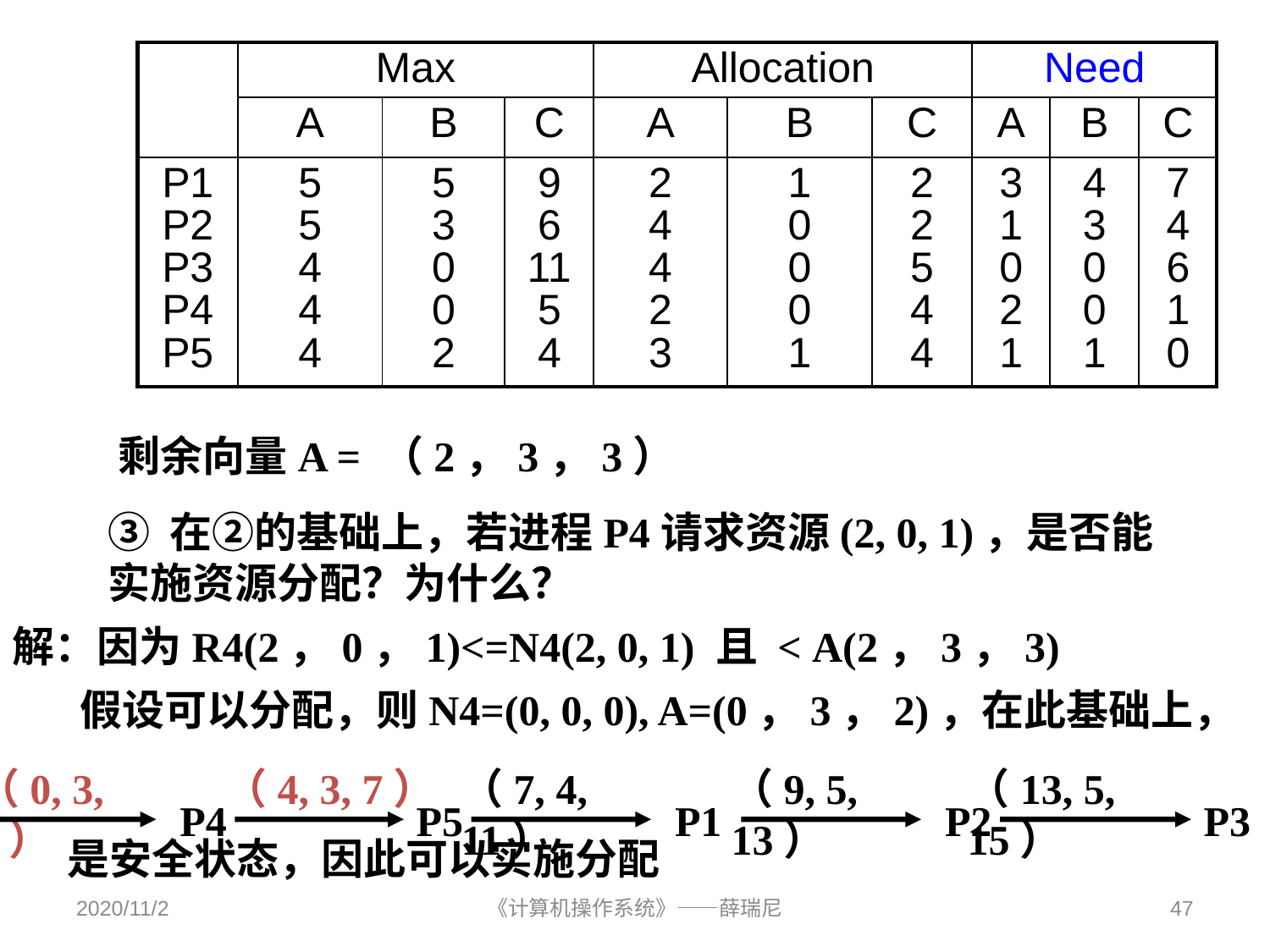

|  | Max |  |  | Allocation |  |  | Need |  |  |
| --- | --- | --- | --- | --- | --- | --- | --- | --- | --- |
|  | A | B | C | A | B | C | A | B | C |
| P1 P2 P3 P4 P5 | 5 5 4 4 4 | 5 3 0 0 2 | 9 6 11 5 4 | 2 4 4 2 3 | 1 0 0 0 1 | 2 2 5 4 4 | 3 1 0 2 1 | 4 3 0 0 1 | 7 4 6 1 0 |
剩余向量A = （2，3，3）
③ 在②的基础上，若进程P4请求资源(2, 0, 1)，是否能实施资源分配？为什么？
解：因为R4(2，0，1)<=N4(2, 0, 1) 且 < A(2，3，3)
      假设可以分配，则N4=(0, 0, 0), A=(0，3，2)，在此基础上，
（0, 3, 2）
（4, 3, 7）
（7, 4, 11）
（9, 5, 13）
（13, 5, 15）
P4
P5
P1
P2
P3

是安全状态，因此可以实施分配
2020/11/2
《计算机操作系统》——薛瑞尼
47